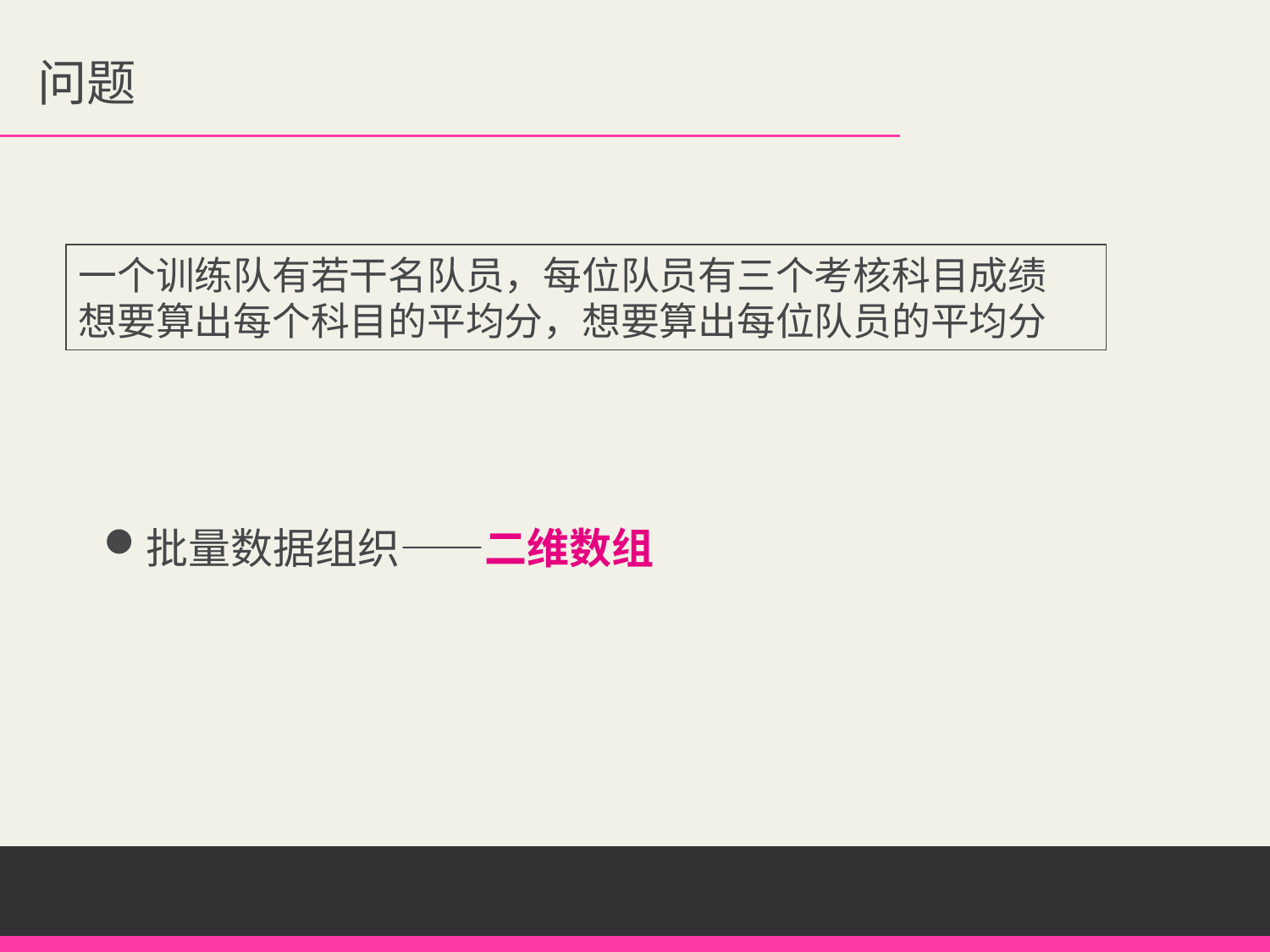

问题

一个训练队有若干名队员，每位队员有三个考核科目成绩
想要算出每个科目的平均分，想要算出每位队员的平均分
批量数据组织——二维数组